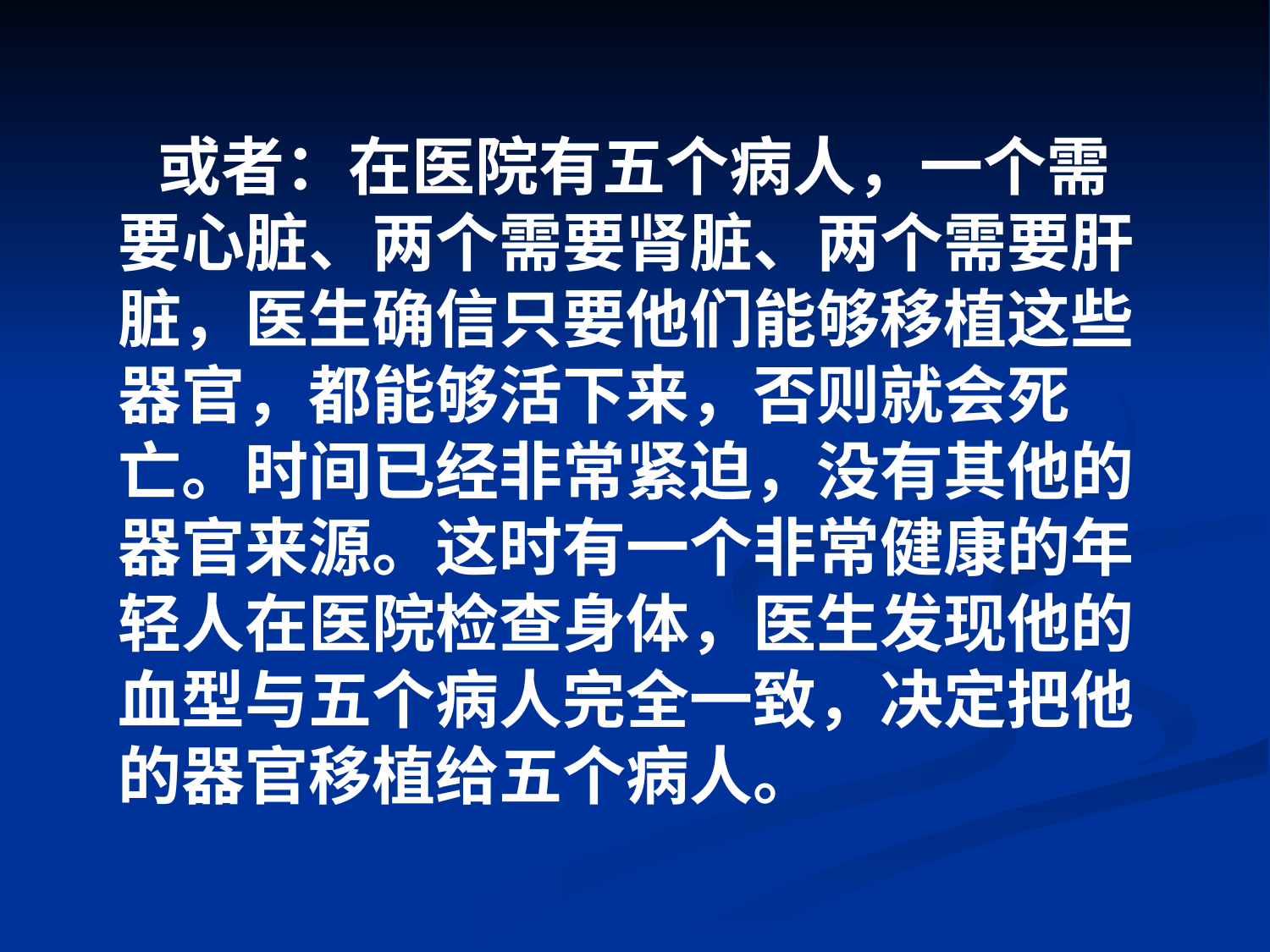

或者：在医院有五个病人，一个需要心脏、两个需要肾脏、两个需要肝脏，医生确信只要他们能够移植这些器官，都能够活下来，否则就会死亡。时间已经非常紧迫，没有其他的器官来源。这时有一个非常健康的年轻人在医院检查身体，医生发现他的血型与五个病人完全一致，决定把他的器官移植给五个病人。